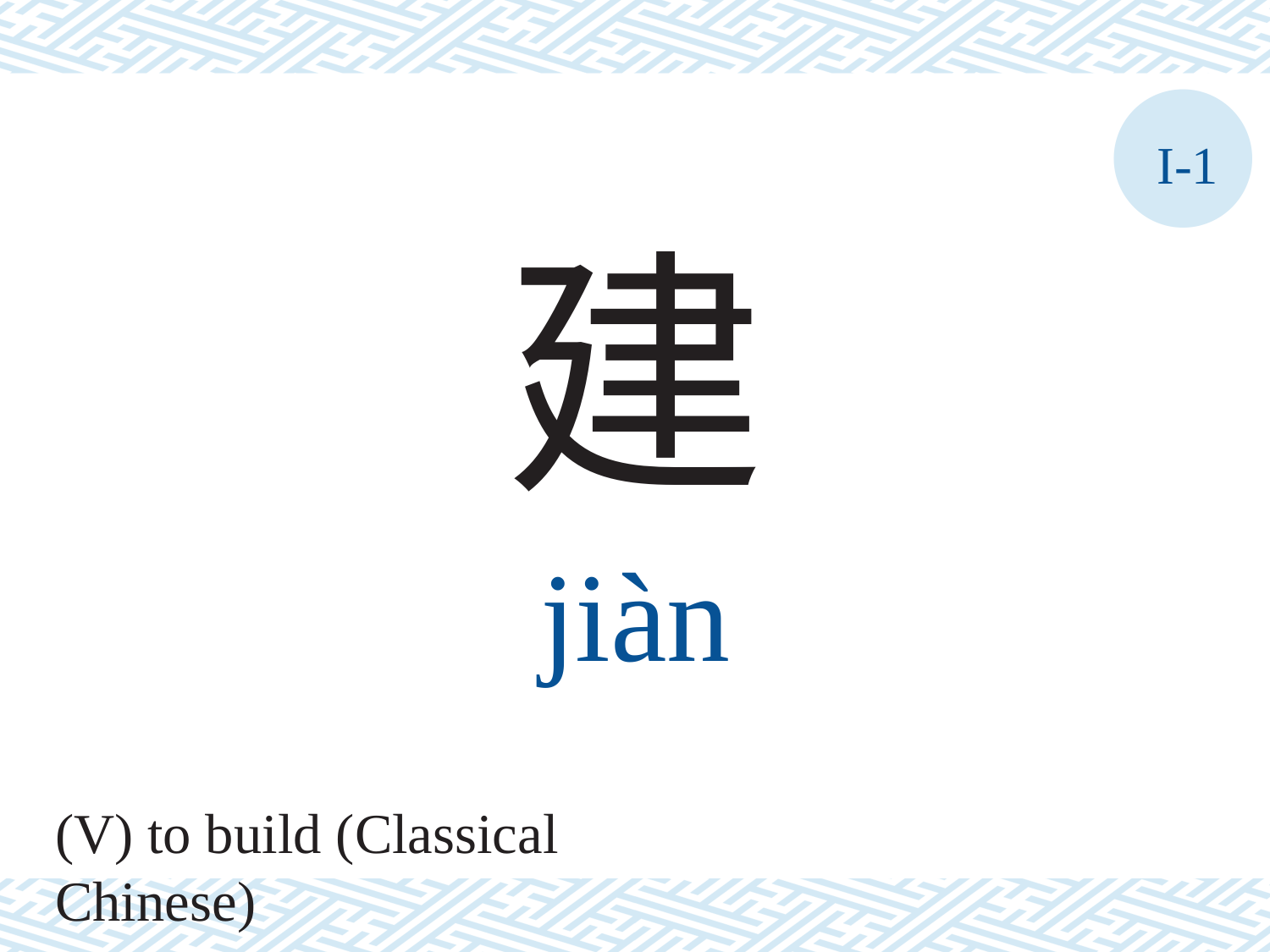

I-1
建
jiàn
(V) to build (Classical Chinese)